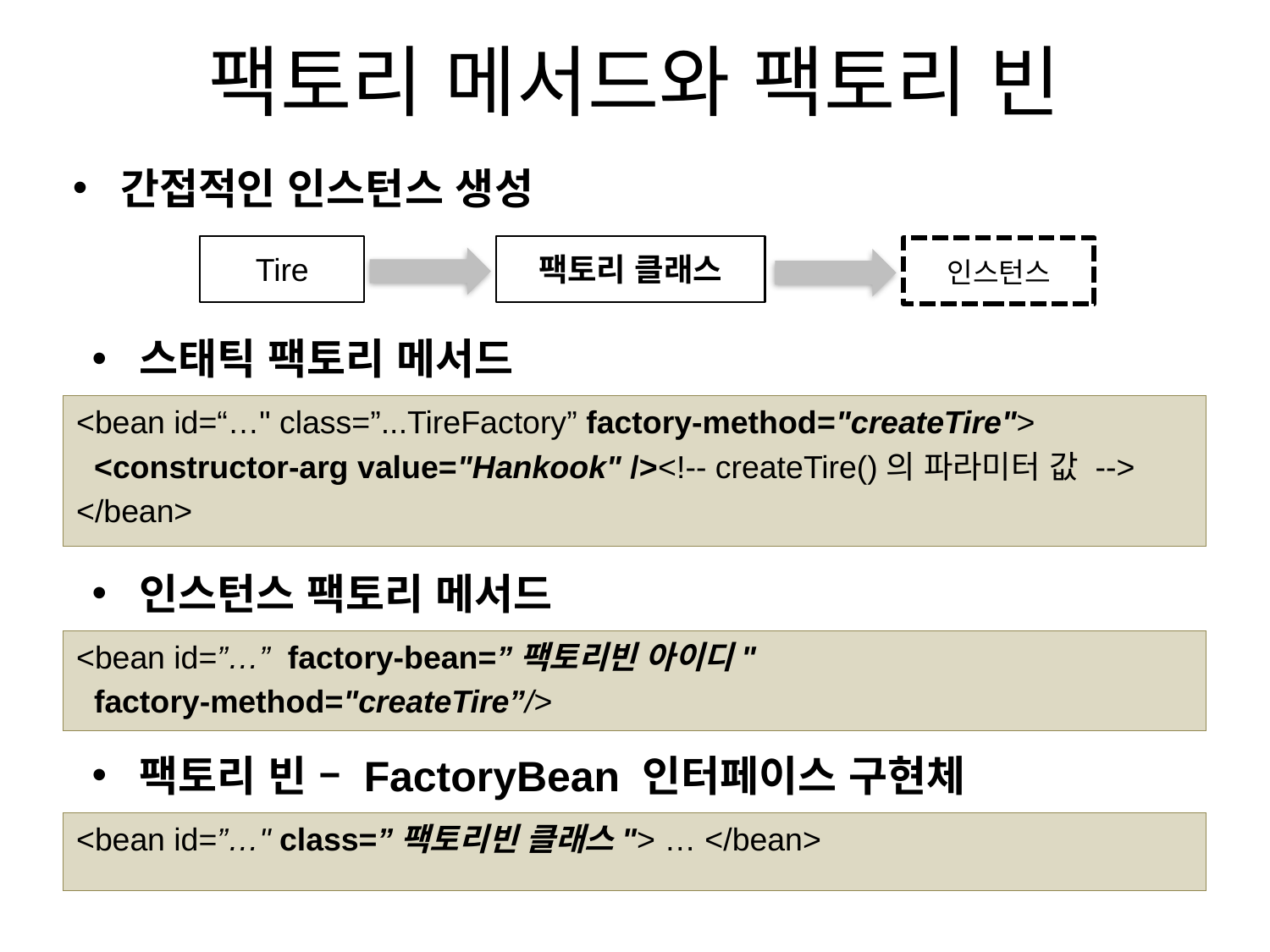

# 팩토리 메서드와 팩토리 빈
간접적인 인스턴스 생성

Tire

팩토리 클래스

인스턴스
스태틱 팩토리 메서드
<bean id=“…" class=”...TireFactory” factory-method="createTire">
  <constructor-arg value="Hankook" /><!-- createTire()의 파라미터 값 -->
</bean>
인스턴스 팩토리 메서드
<bean id=”…”  factory-bean=”팩토리빈 아이디"
  factory-method="createTire”/>
팩토리 빈 – FactoryBean 인터페이스 구현체
<bean id=”…" class=”팩토리빈 클래스"> … </bean>